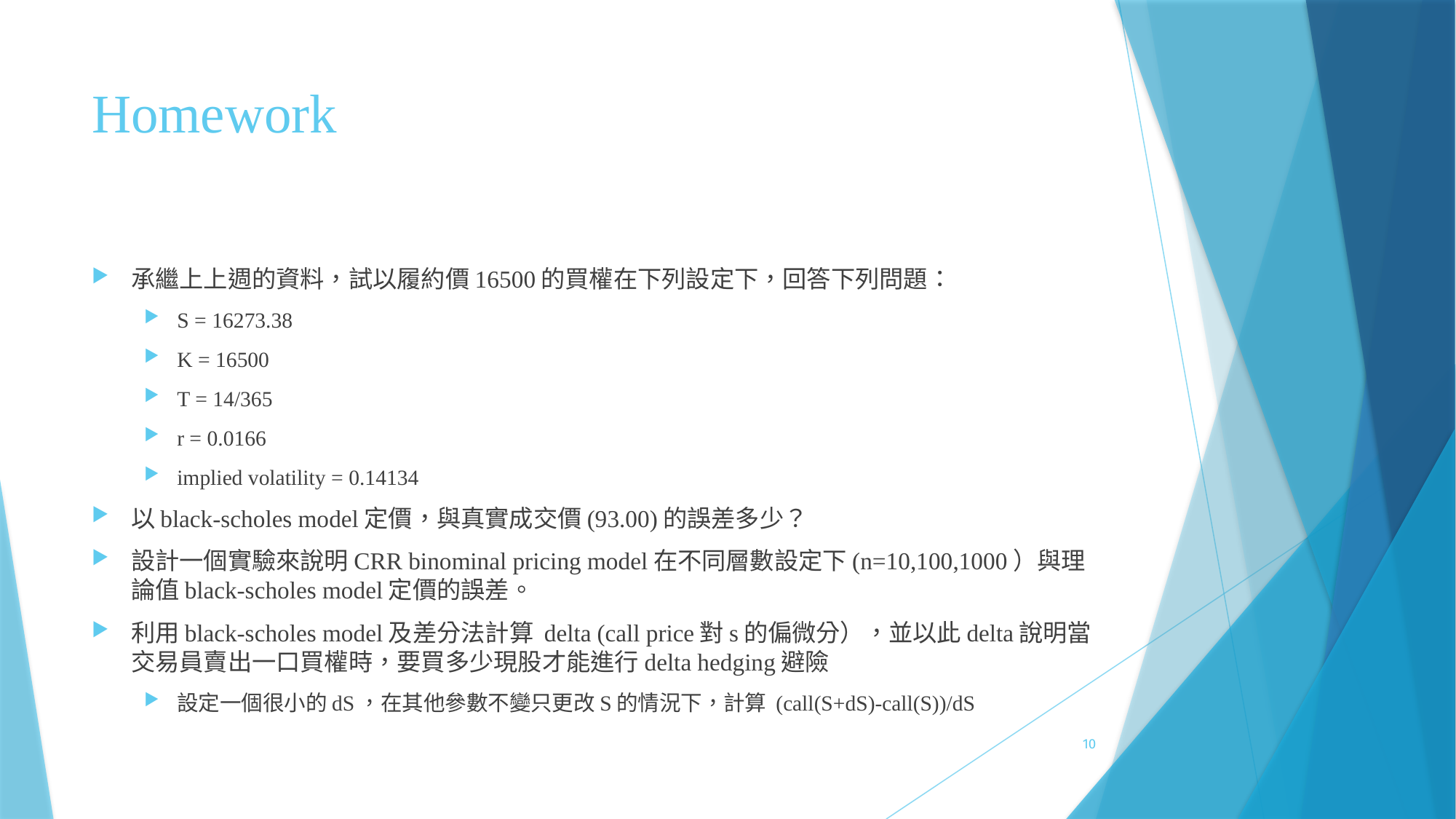

# Homework
承繼上上週的資料，試以履約價16500的買權在下列設定下，回答下列問題：
S = 16273.38
K = 16500
T = 14/365
r = 0.0166
implied volatility = 0.14134
以black-scholes model定價，與真實成交價(93.00)的誤差多少？
設計一個實驗來說明CRR binominal pricing model在不同層數設定下(n=10,100,1000）與理論值black-scholes model定價的誤差。
利用black-scholes model及差分法計算 delta (call price對s的偏微分），並以此delta說明當交易員賣出一口買權時，要買多少現股才能進行delta hedging避險
設定一個很小的dS，在其他參數不變只更改S的情況下，計算 (call(S+dS)-call(S))/dS
10